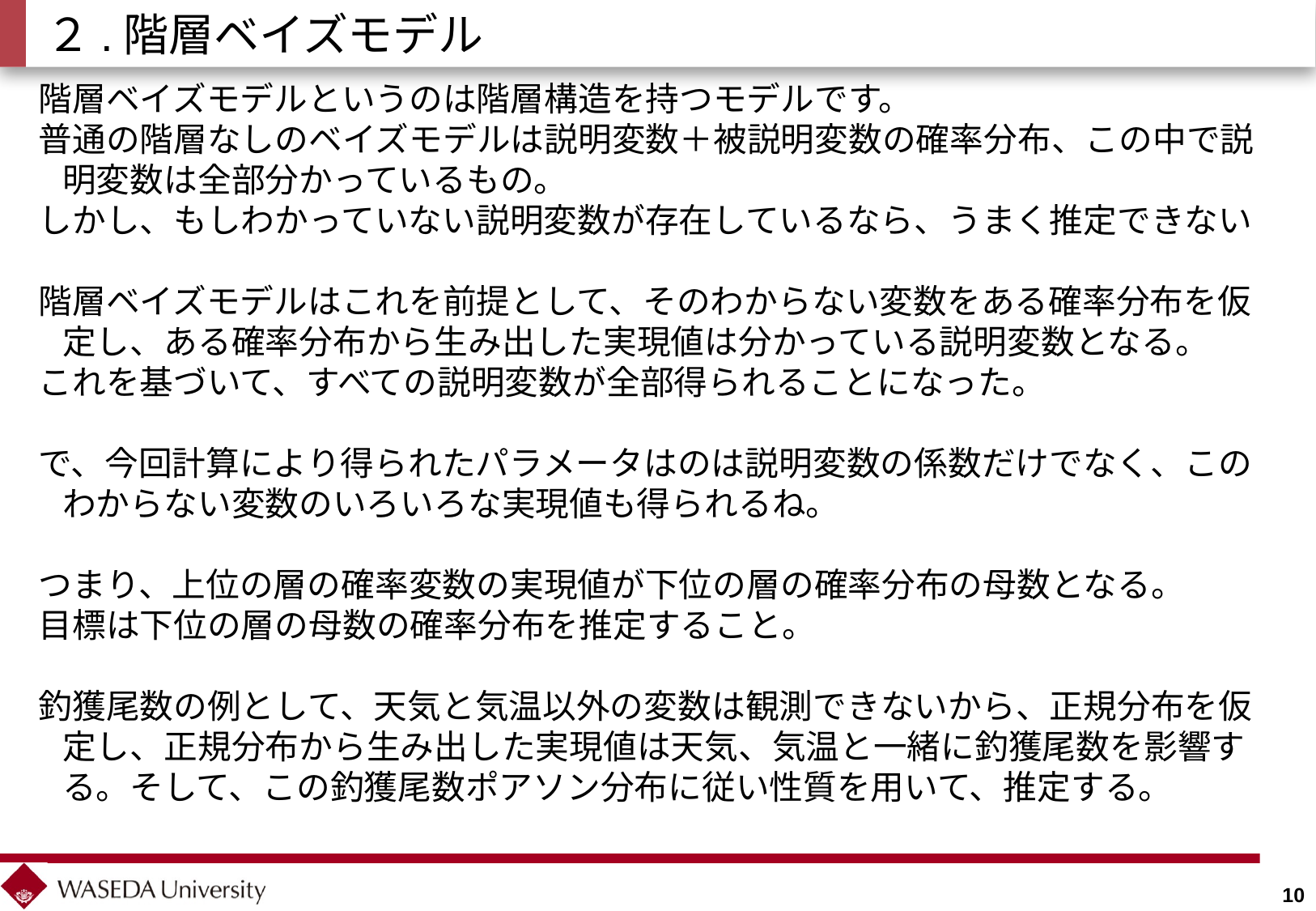

# ２.階層ベイズモデル
階層ベイズモデルというのは階層構造を持つモデルです。
普通の階層なしのベイズモデルは説明変数＋被説明変数の確率分布、この中で説明変数は全部分かっているもの。
しかし、もしわかっていない説明変数が存在しているなら、うまく推定できない

階層ベイズモデルはこれを前提として、そのわからない変数をある確率分布を仮定し、ある確率分布から生み出した実現値は分かっている説明変数となる。
これを基づいて、すべての説明変数が全部得られることになった。

で、今回計算により得られたパラメータはのは説明変数の係数だけでなく、このわからない変数のいろいろな実現値も得られるね。

つまり、上位の層の確率変数の実現値が下位の層の確率分布の母数となる。
目標は下位の層の母数の確率分布を推定すること。

釣獲尾数の例として、天気と気温以外の変数は観測できないから、正規分布を仮定し、正規分布から生み出した実現値は天気、気温と一緒に釣獲尾数を影響する。そして、この釣獲尾数ポアソン分布に従い性質を用いて、推定する。